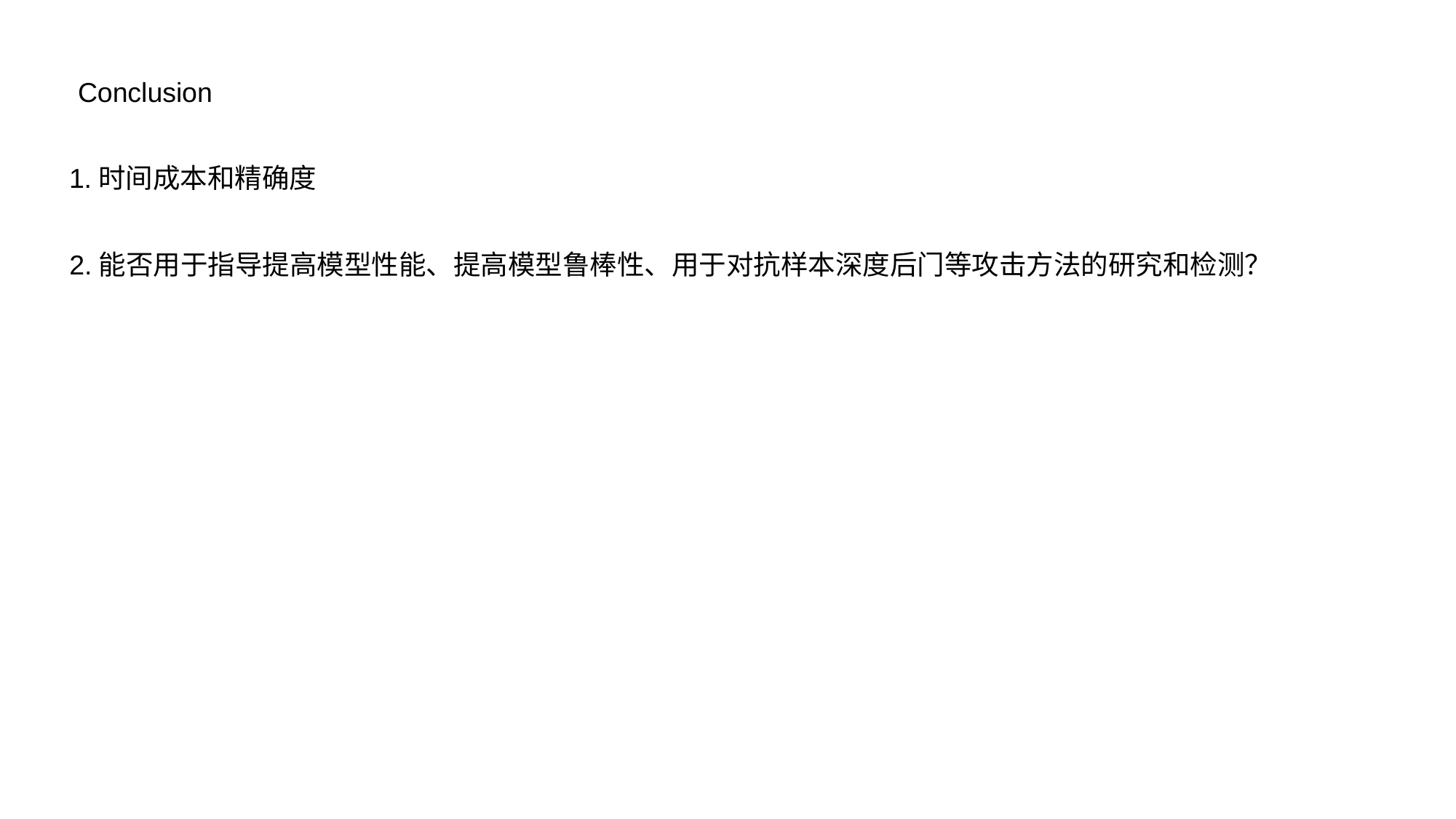

Conclusion
1.时间成本和精确度
2.能否用于指导提高模型性能、提高模型鲁棒性、用于对抗样本深度后门等攻击方法的研究和检测？